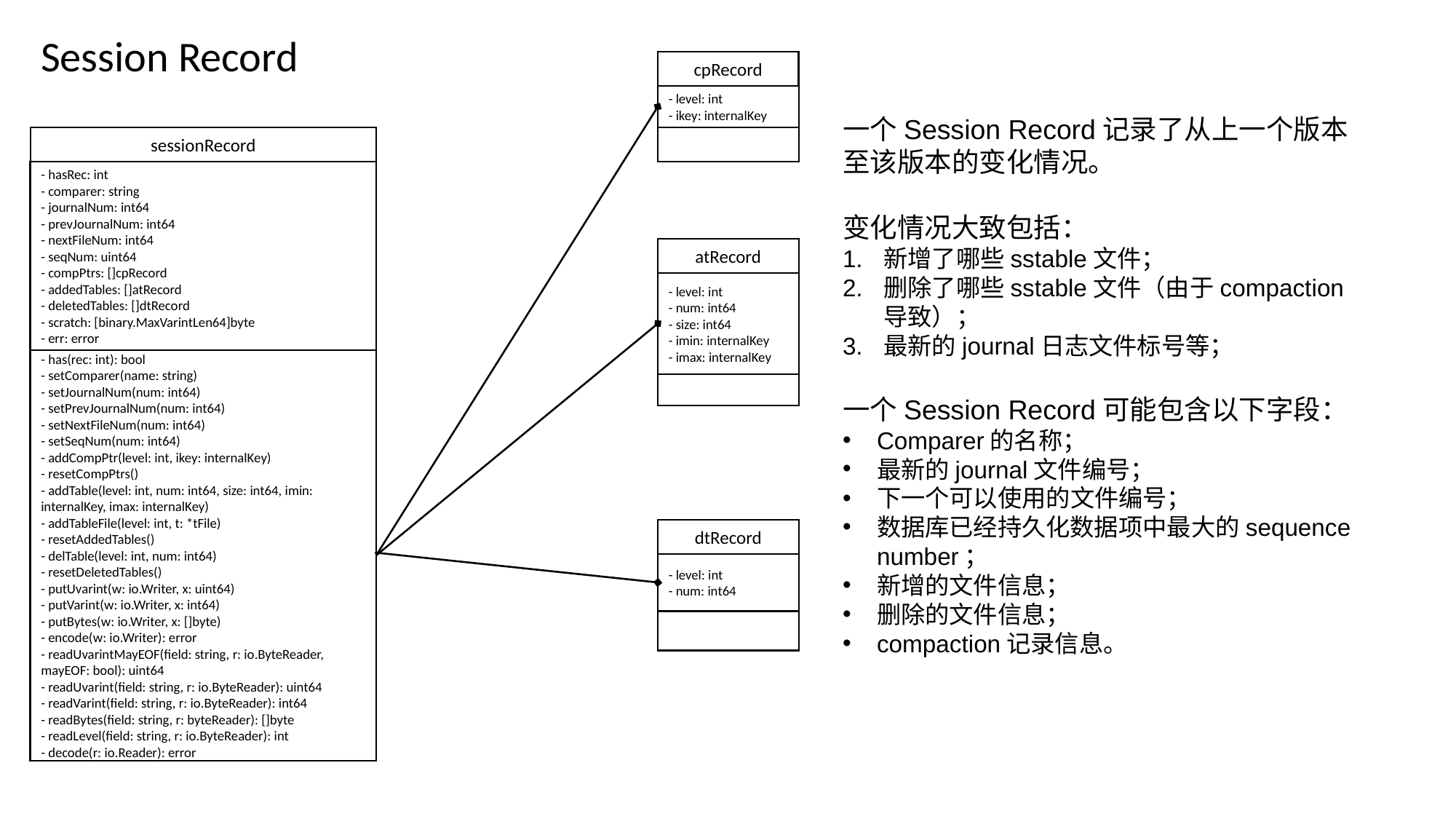

Session Record
cpRecord
- level: int
- ikey: internalKey

一个Session Record记录了从上一个版本至该版本的变化情况。

变化情况大致包括：
新增了哪些sstable文件；
删除了哪些sstable文件（由于compaction导致）；
最新的journal日志文件标号等；

一个Session Record可能包含以下字段：
Comparer的名称；
最新的journal文件编号；
下一个可以使用的文件编号；
数据库已经持久化数据项中最大的sequence number；
新增的文件信息；
删除的文件信息；
compaction记录信息。
sessionRecord
- hasRec: int
- comparer: string
- journalNum: int64
- prevJournalNum: int64
- nextFileNum: int64
- seqNum: uint64
- compPtrs: []cpRecord
- addedTables: []atRecord
- deletedTables: []dtRecord
- scratch: [binary.MaxVarintLen64]byte
- err: error
atRecord
- level: int
- num: int64
- size: int64
- imin: internalKey
- imax: internalKey

- has(rec: int): bool
- setComparer(name: string)
- setJournalNum(num: int64)
- setPrevJournalNum(num: int64)
- setNextFileNum(num: int64)
- setSeqNum(num: int64)
- addCompPtr(level: int, ikey: internalKey)
- resetCompPtrs()
- addTable(level: int, num: int64, size: int64, imin: internalKey, imax: internalKey)
- addTableFile(level: int, t: *tFile)
- resetAddedTables()
- delTable(level: int, num: int64)
- resetDeletedTables()
- putUvarint(w: io.Writer, x: uint64)
- putVarint(w: io.Writer, x: int64)
- putBytes(w: io.Writer, x: []byte)
- encode(w: io.Writer): error
- readUvarintMayEOF(field: string, r: io.ByteReader, mayEOF: bool): uint64
- readUvarint(field: string, r: io.ByteReader): uint64
- readVarint(field: string, r: io.ByteReader): int64
- readBytes(field: string, r: byteReader): []byte
- readLevel(field: string, r: io.ByteReader): int
- decode(r: io.Reader): error
dtRecord
- level: int
- num: int64